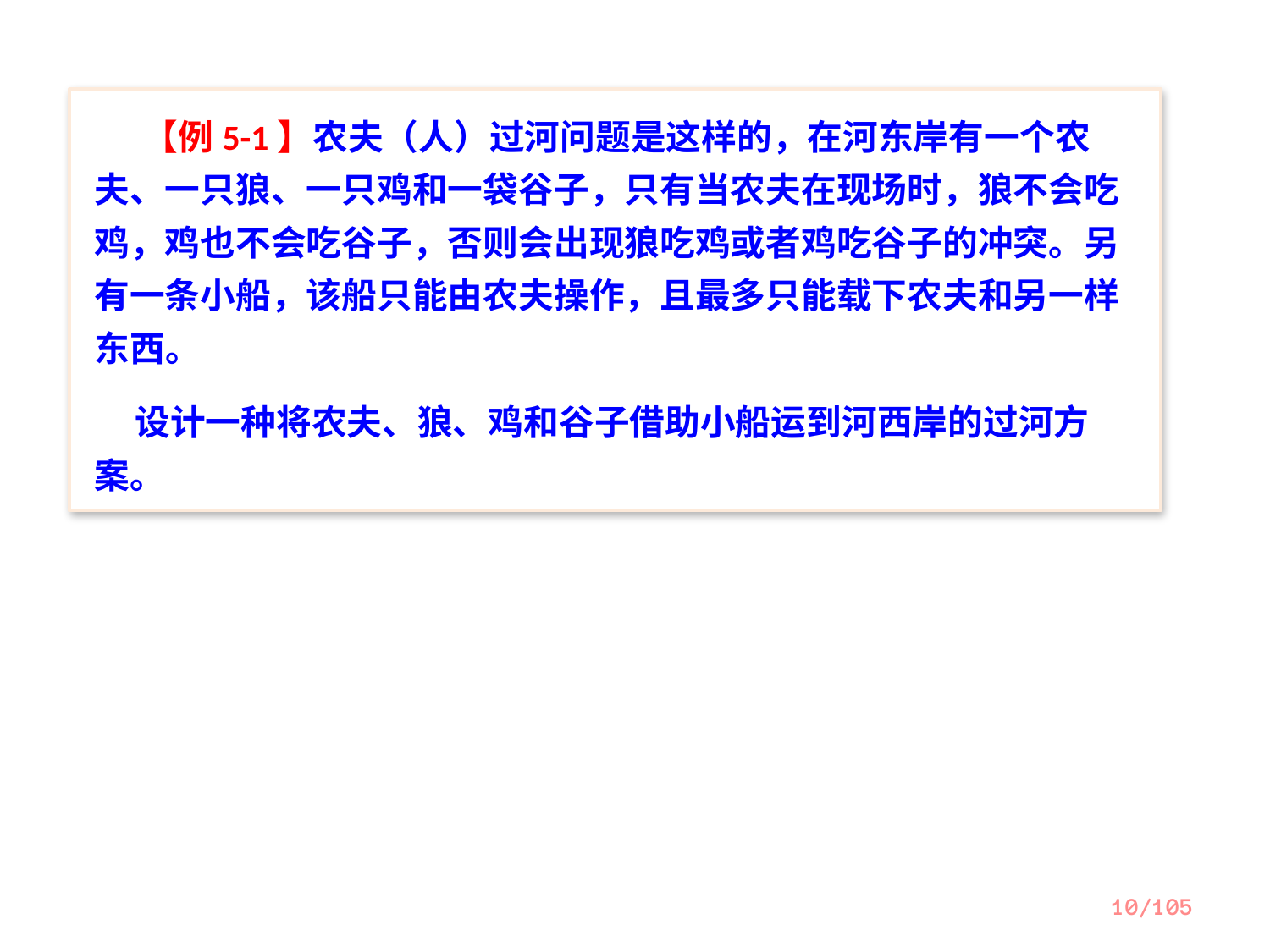

【例5-1】农夫（人）过河问题是这样的，在河东岸有一个农夫、一只狼、一只鸡和一袋谷子，只有当农夫在现场时，狼不会吃鸡，鸡也不会吃谷子，否则会出现狼吃鸡或者鸡吃谷子的冲突。另有一条小船，该船只能由农夫操作，且最多只能载下农夫和另一样东西。
    设计一种将农夫、狼、鸡和谷子借助小船运到河西岸的过河方案。
10/105